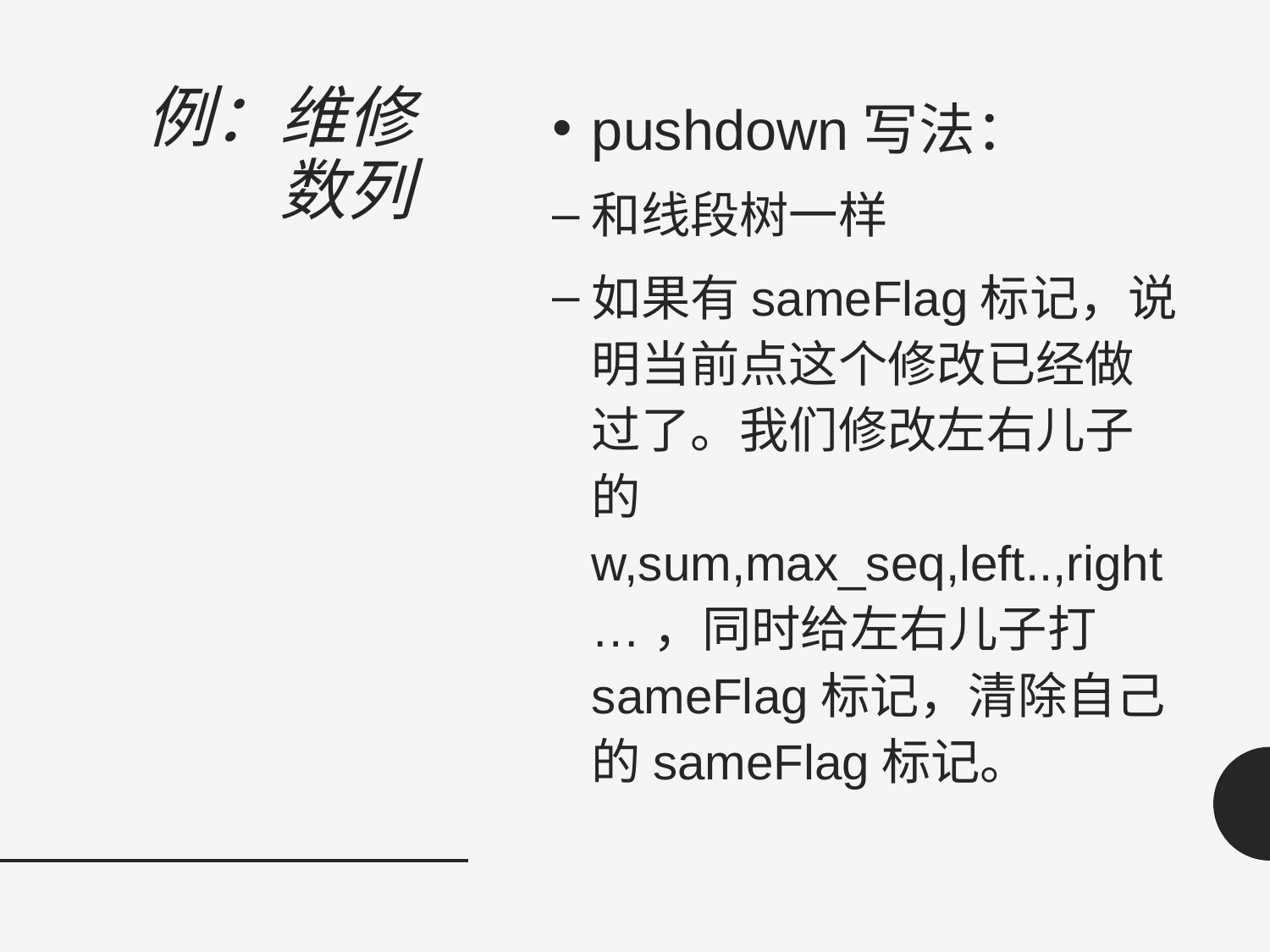

# 例：维修数列
pushdown写法：
和线段树一样
如果有sameFlag标记，说明当前点这个修改已经做过了。我们修改左右儿子的w,sum,max_seq,left..,right…，同时给左右儿子打sameFlag标记，清除自己的sameFlag标记。